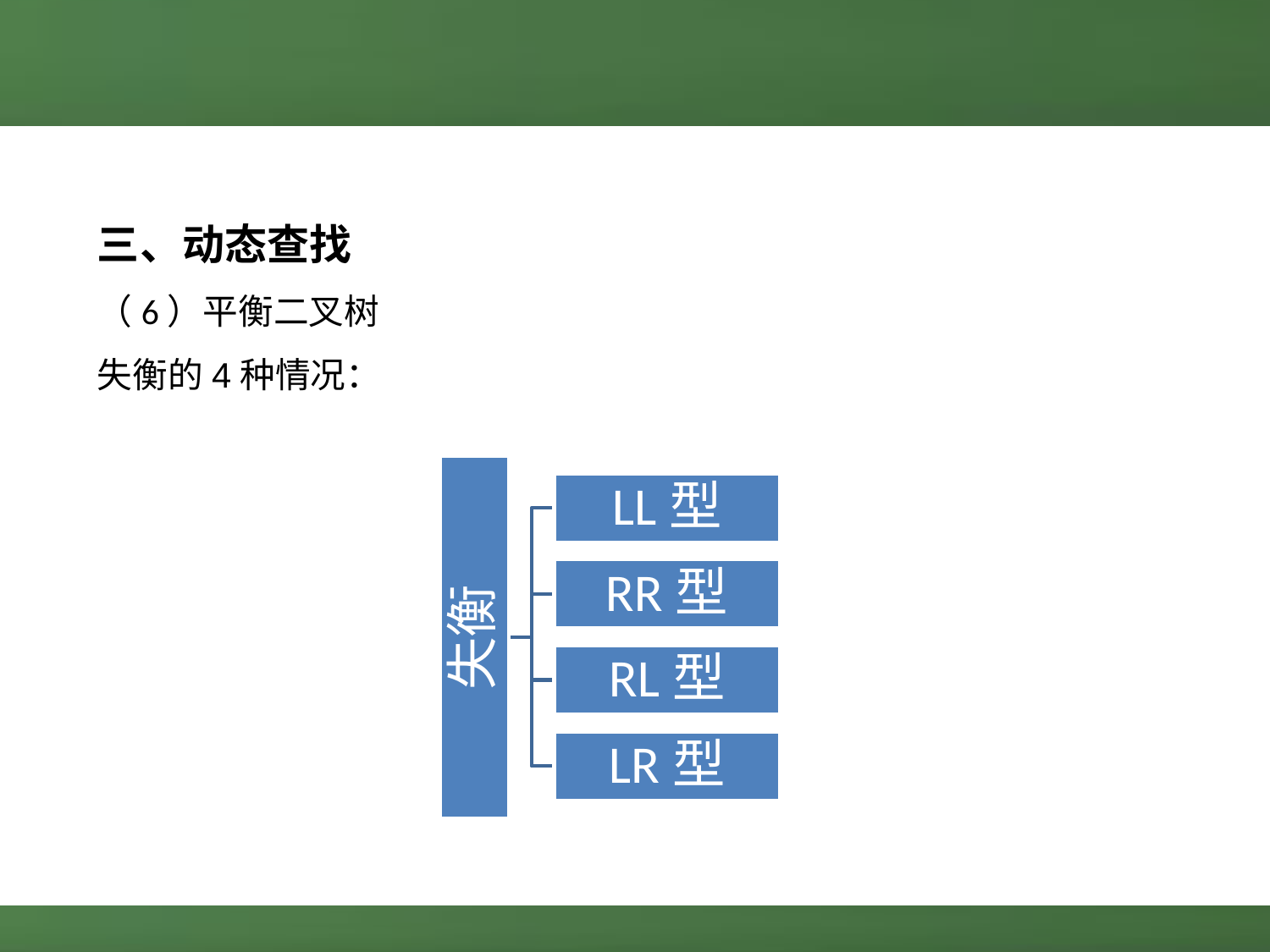

三、动态查找
（6）平衡二叉树
失衡的4种情况：

失衡
LL型
RR型
RL型
LR型